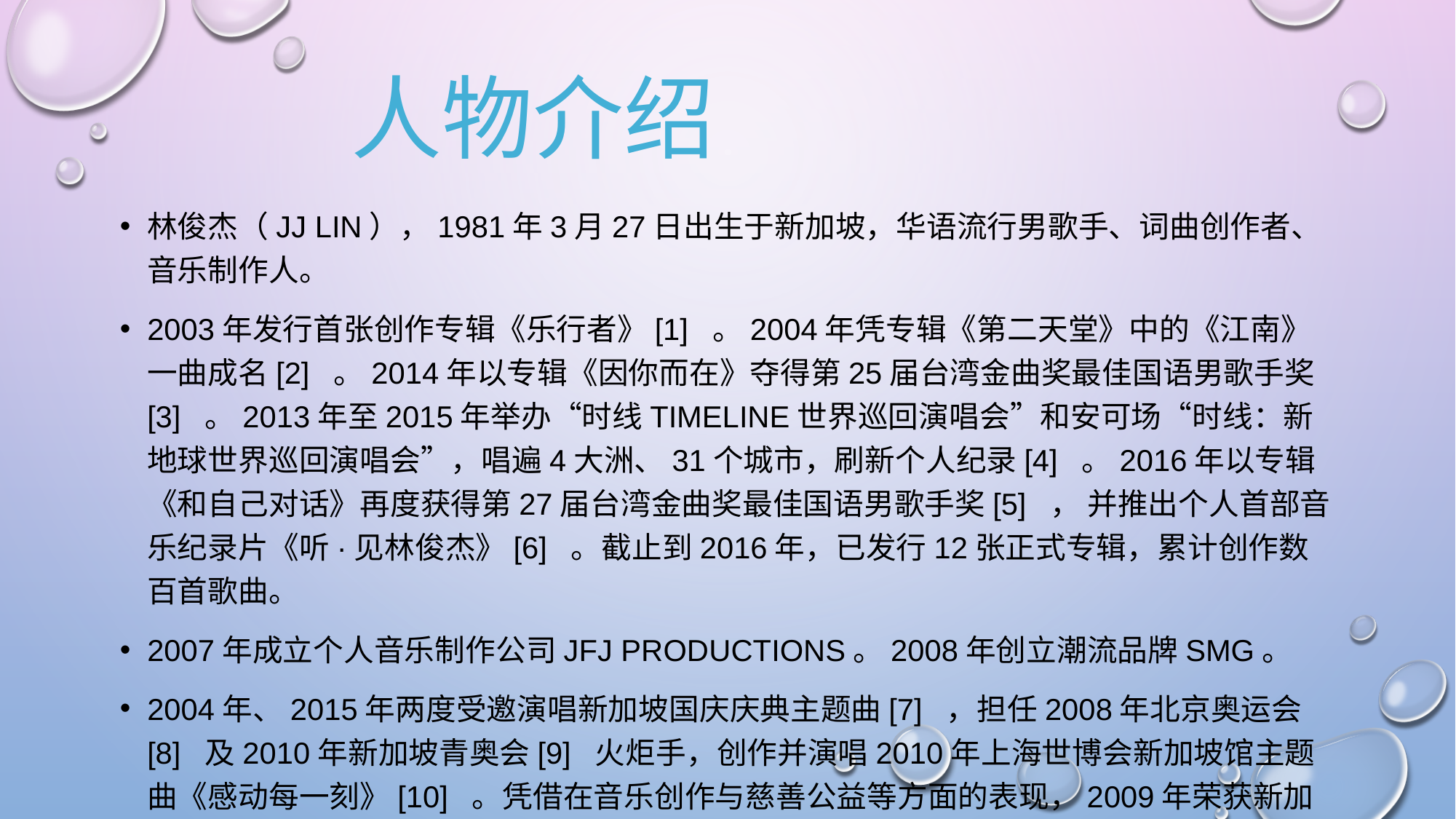

人物介绍
林俊杰（JJ Lin），1981年3月27日出生于新加坡，华语流行男歌手、词曲创作者、音乐制作人。
2003年发行首张创作专辑《乐行者》[1]  。2004年凭专辑《第二天堂》中的《江南》一曲成名[2]  。2014年以专辑《因你而在》夺得第25届台湾金曲奖最佳国语男歌手奖[3]  。2013年至2015年举办“时线Timeline世界巡回演唱会”和安可场“时线：新地球世界巡回演唱会”，唱遍4大洲、31个城市，刷新个人纪录[4]  。2016年以专辑《和自己对话》再度获得第27届台湾金曲奖最佳国语男歌手奖[5]  ， 并推出个人首部音乐纪录片《听·见林俊杰》[6]  。截止到2016年，已发行12张正式专辑，累计创作数百首歌曲。
2007年成立个人音乐制作公司JFJ Productions。2008年创立潮流品牌SMG。
2004年、2015年两度受邀演唱新加坡国庆庆典主题曲[7]  ，担任2008年北京奥运会[8]  及2010年新加坡青奥会[9]  火炬手，创作并演唱2010年上海世博会新加坡馆主题曲《感动每一刻》[10]  。凭借在音乐创作与慈善公益等方面的表现，2009年荣获新加坡杰出青年奖[11]  ，2014年获得第5届通商中国青年奖[12]  。